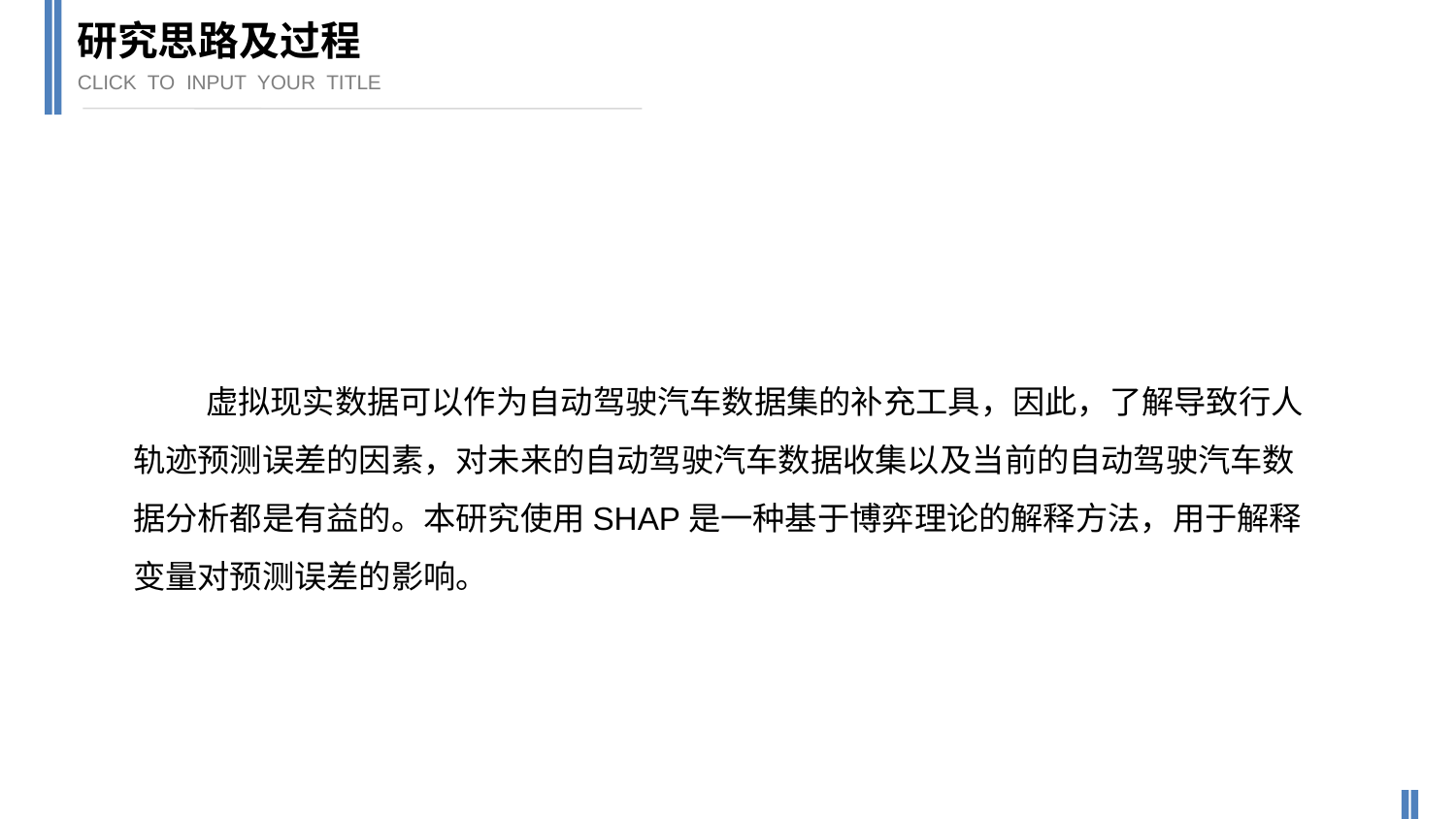

研究思路及过程
CLICK  TO  INPUT  YOUR  TITLE
虚拟现实数据可以作为自动驾驶汽车数据集的补充工具，因此，了解导致行人轨迹预测误差的因素，对未来的自动驾驶汽车数据收集以及当前的自动驾驶汽车数据分析都是有益的。本研究使用SHAP是一种基于博弈理论的解释方法，用于解释变量对预测误差的影响。